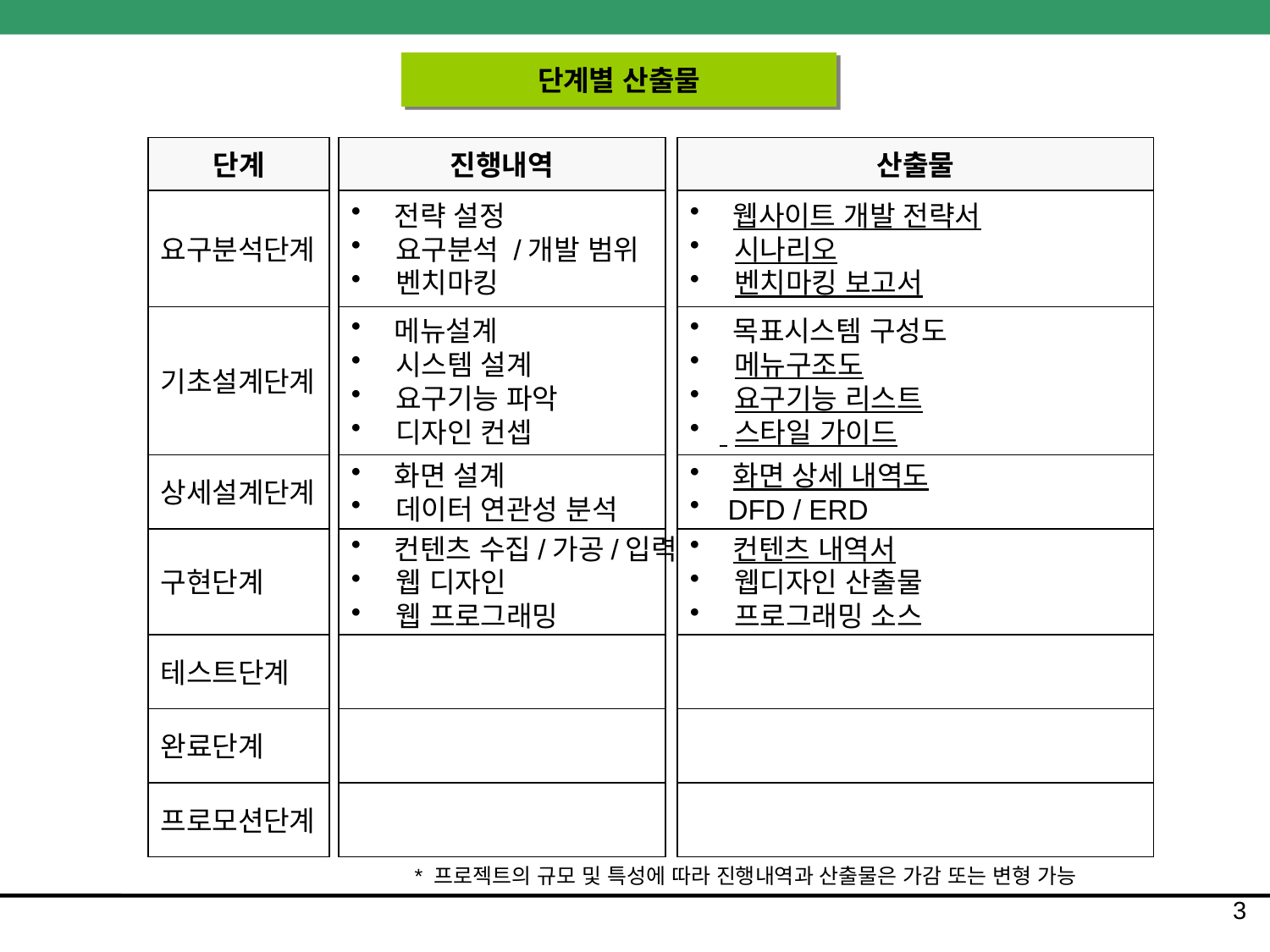

단계별 산출물
단계
진행내역
산출물
요구분석단계
 전략 설정
 요구분석 /개발 범위
 벤치마킹
 웹사이트 개발 전략서
 시나리오
 벤치마킹 보고서
기초설계단계
 메뉴설계
 시스템 설계
 요구기능 파악
 디자인 컨셉
 목표시스템 구성도
 메뉴구조도
 요구기능 리스트
 스타일 가이드
상세설계단계
 화면 설계
 데이터 연관성 분석
 화면 상세 내역도
 DFD / ERD
구현단계
 컨텐츠 수집/가공/입력
 웹 디자인
 웹 프로그래밍
 컨텐츠 내역서
 웹디자인 산출물
 프로그래밍 소스
테스트단계

완료단계

프로모션단계

* 프로젝트의 규모 및 특성에 따라 진행내역과 산출물은 가감 또는 변형 가능
3